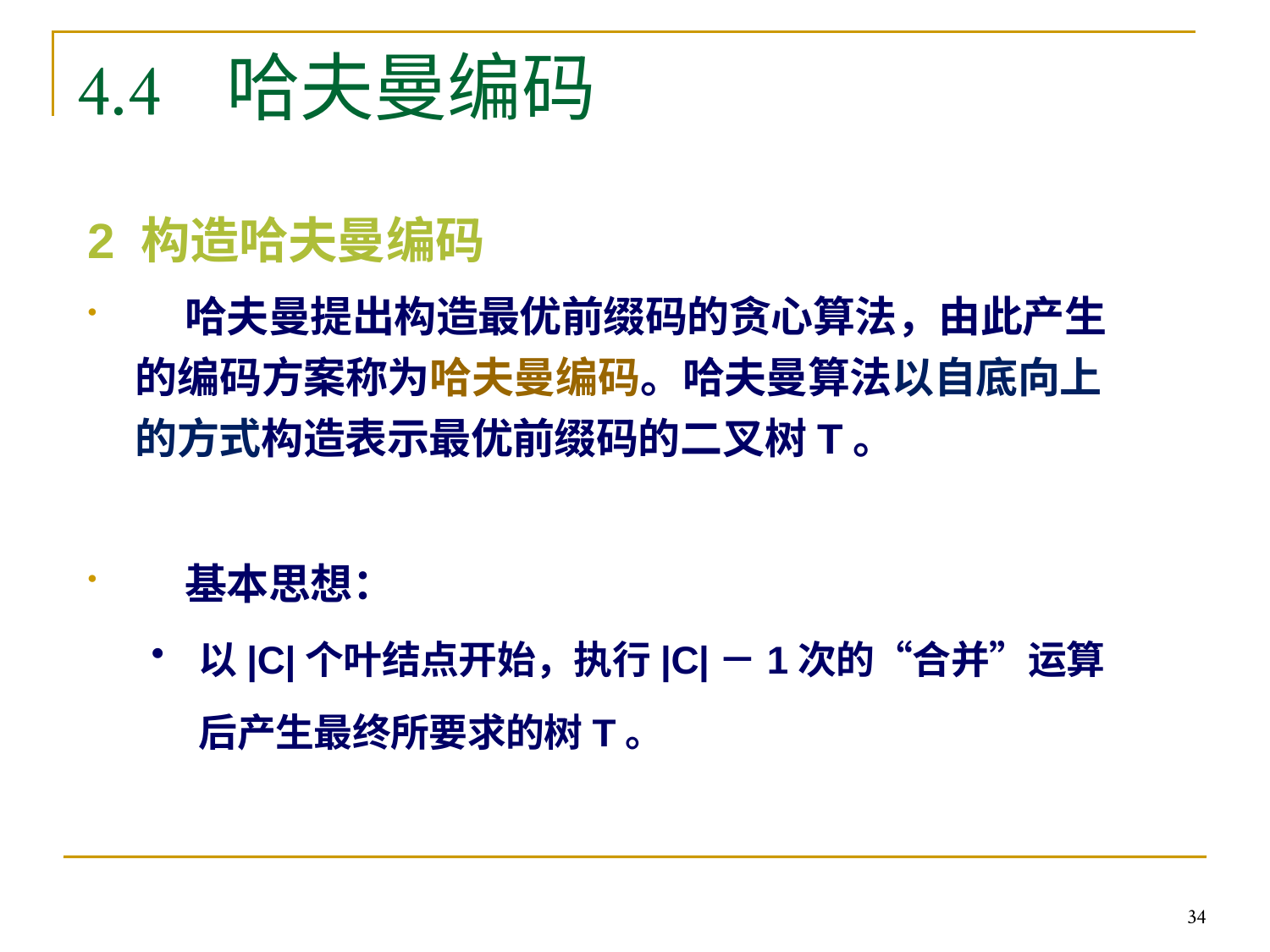

34
# 4.4	哈夫曼编码
2 构造哈夫曼编码
	哈夫曼提出构造最优前缀码的贪心算法，由此产生的编码方案称为哈夫曼编码。哈夫曼算法以自底向上的方式构造表示最优前缀码的二叉树T。

	基本思想：
以|C|个叶结点开始，执行|C|－1次的“合并”运算后产生最终所要求的树T。